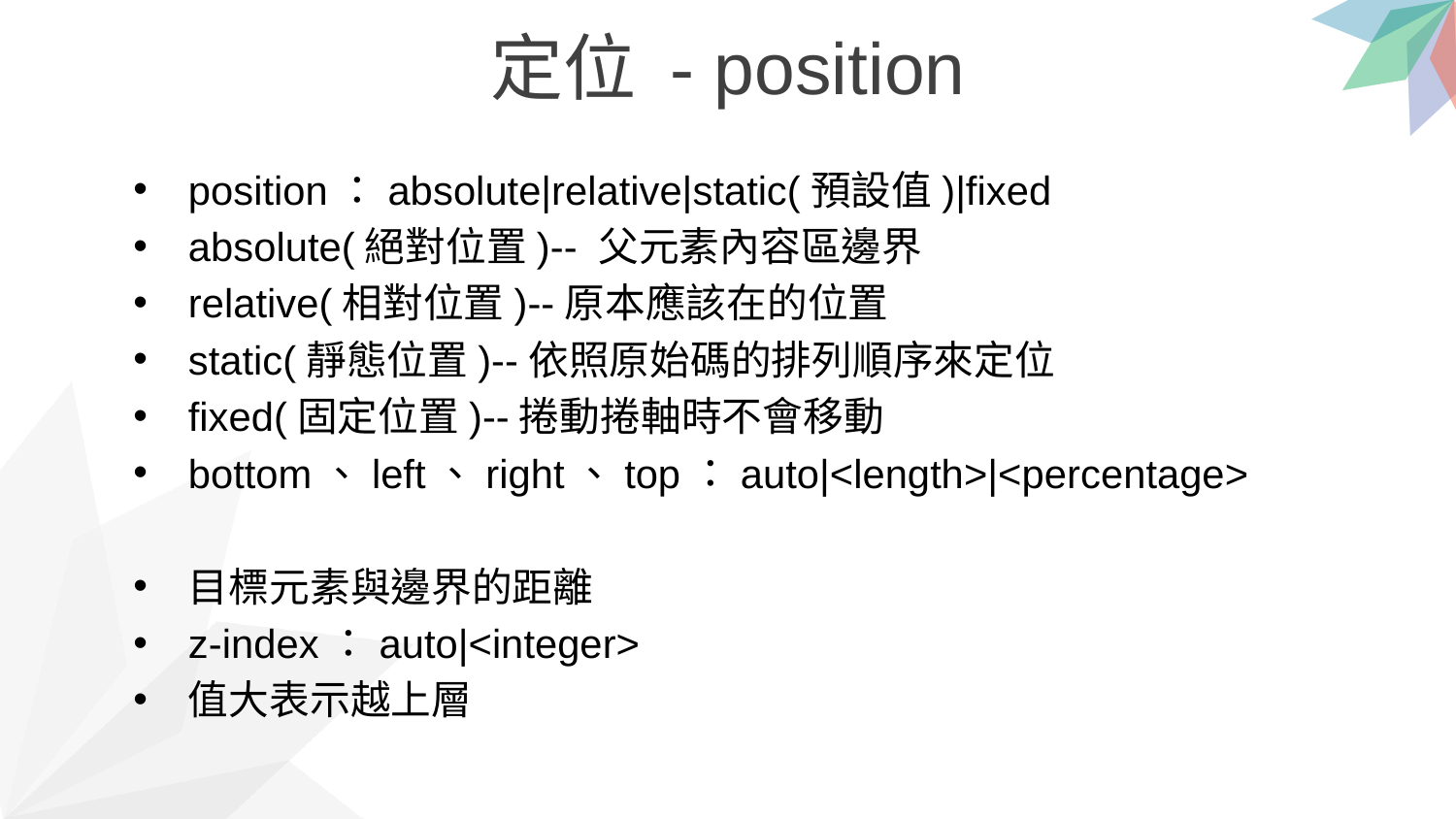

定位 - position
position：absolute|relative|static(預設值)|fixed
absolute(絕對位置)-- 父元素內容區邊界
relative(相對位置)--原本應該在的位置
static(靜態位置)--依照原始碼的排列順序來定位
fixed(固定位置)--捲動捲軸時不會移動
bottom、left、right、top：auto|<length>|<percentage>

目標元素與邊界的距離
z-index：auto|<integer>
值大表示越上層